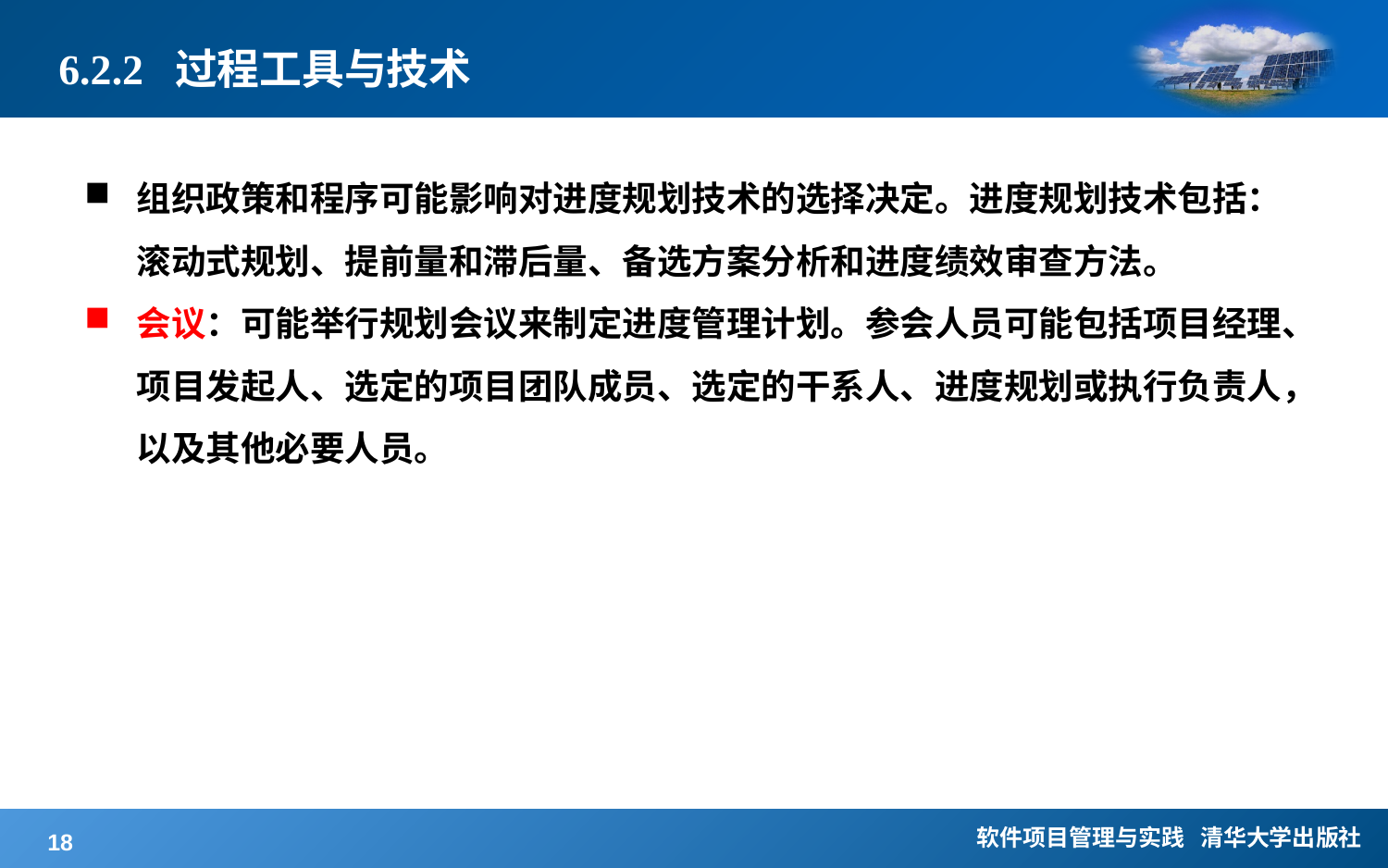

# 6.2.2  过程工具与技术
组织政策和程序可能影响对进度规划技术的选择决定。进度规划技术包括：滚动式规划、提前量和滞后量、备选方案分析和进度绩效审查方法。
会议：可能举行规划会议来制定进度管理计划。参会人员可能包括项目经理、项目发起人、选定的项目团队成员、选定的干系人、进度规划或执行负责人，以及其他必要人员。